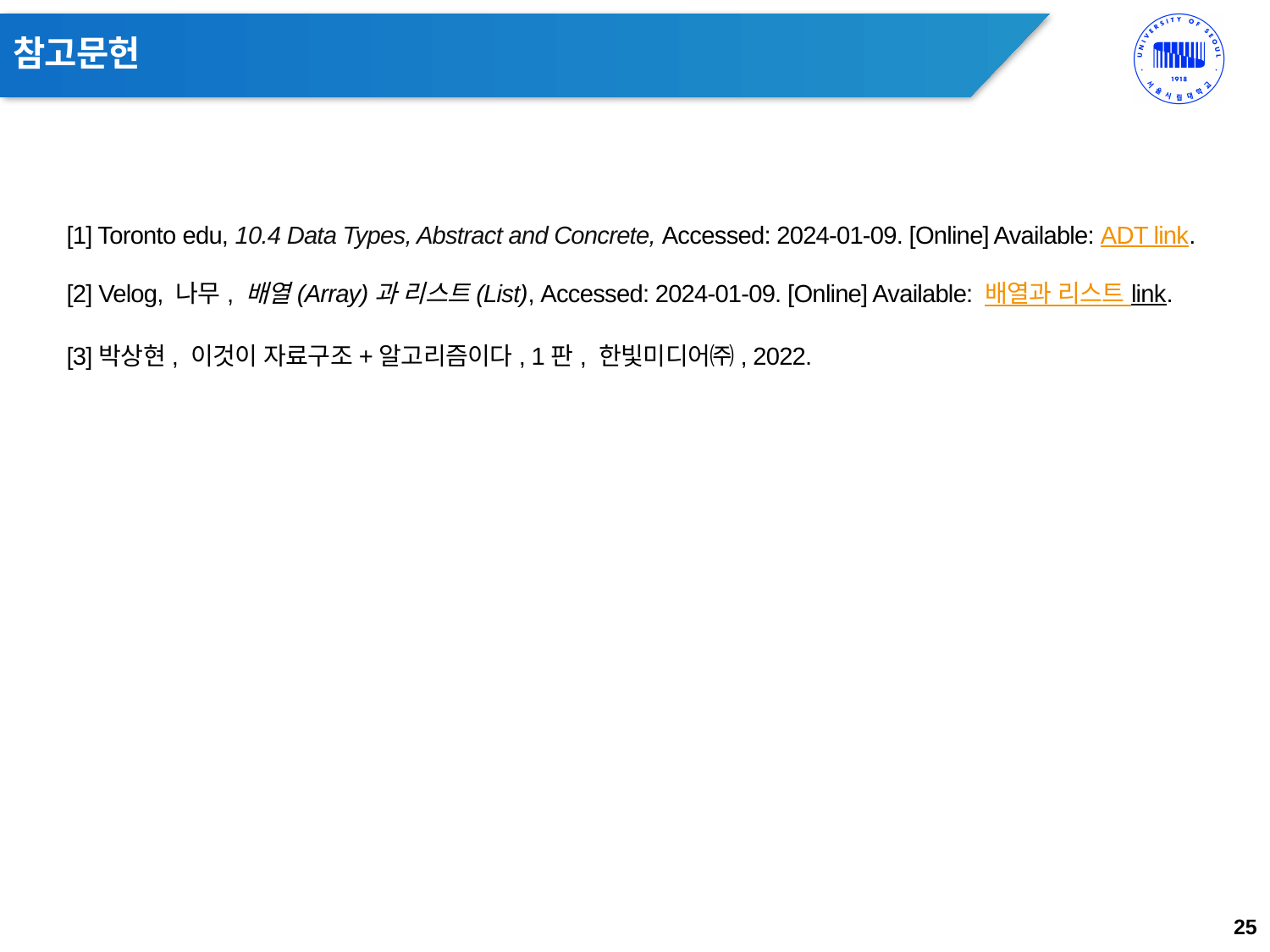

# 참고문헌
[1] Toronto edu, 10.4 Data Types, Abstract and Concrete, Accessed: 2024-01-09. [Online] Available: ADT link.
[2] Velog, 나무, 배열(Array)과 리스트(List), Accessed: 2024-01-09. [Online] Available: 배열과 리스트 link.
[3]박상현, 이것이 자료구조+알고리즘이다, 1판, 한빛미디어㈜, 2022.
25